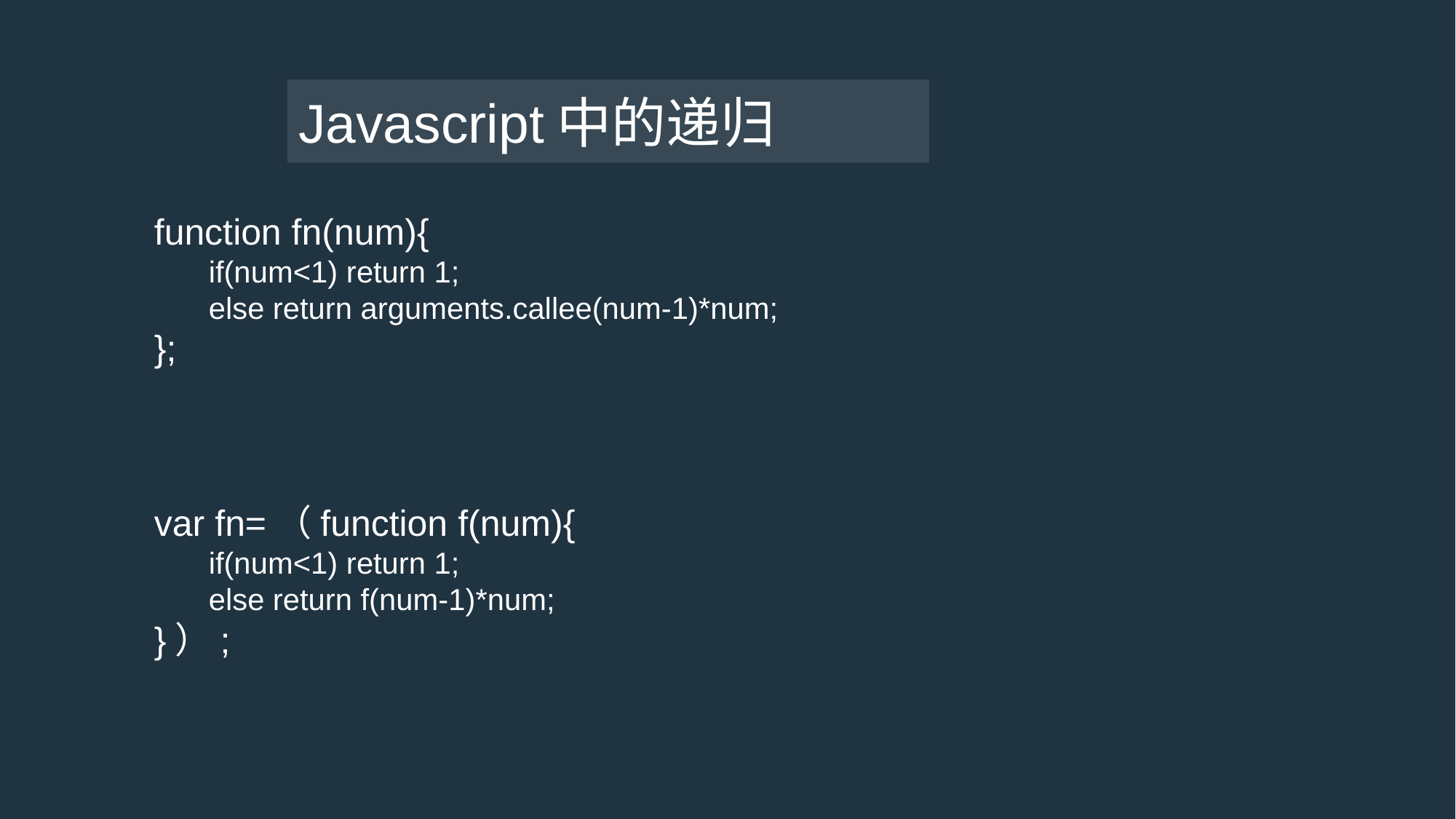

# Javascript中的递归
function fn(num){
if(num<1) return 1;
else return arguments.callee(num-1)*num;
};

var fn=（function f(num){
if(num<1) return 1;
else return f(num-1)*num;
}）;